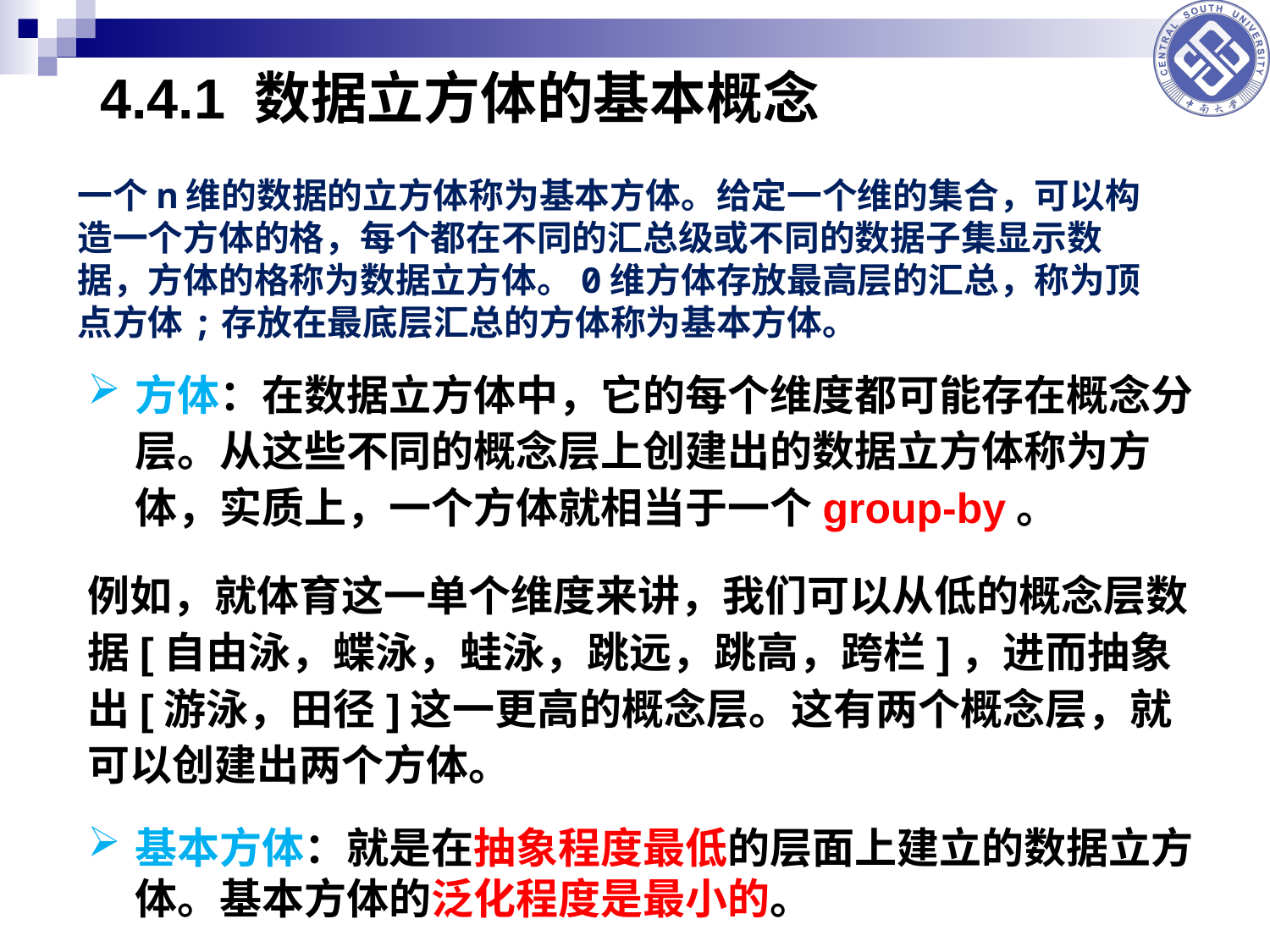

4.4.1 数据立方体的基本概念
一个n维的数据的立方体称为基本方体。给定一个维的集合，可以构造一个方体的格，每个都在不同的汇总级或不同的数据子集显示数据，方体的格称为数据立方体。0维方体存放最高层的汇总，称为顶点方体;存放在最底层汇总的方体称为基本方体。
方体：在数据立方体中，它的每个维度都可能存在概念分层。从这些不同的概念层上创建出的数据立方体称为方体，实质上，一个方体就相当于一个group-by。
例如，就体育这一单个维度来讲，我们可以从低的概念层数据[自由泳，蝶泳，蛙泳，跳远，跳高，跨栏]，进而抽象出[游泳，田径]这一更高的概念层。这有两个概念层，就可以创建出两个方体。
基本方体：就是在抽象程度最低的层面上建立的数据立方体。基本方体的泛化程度是最小的。